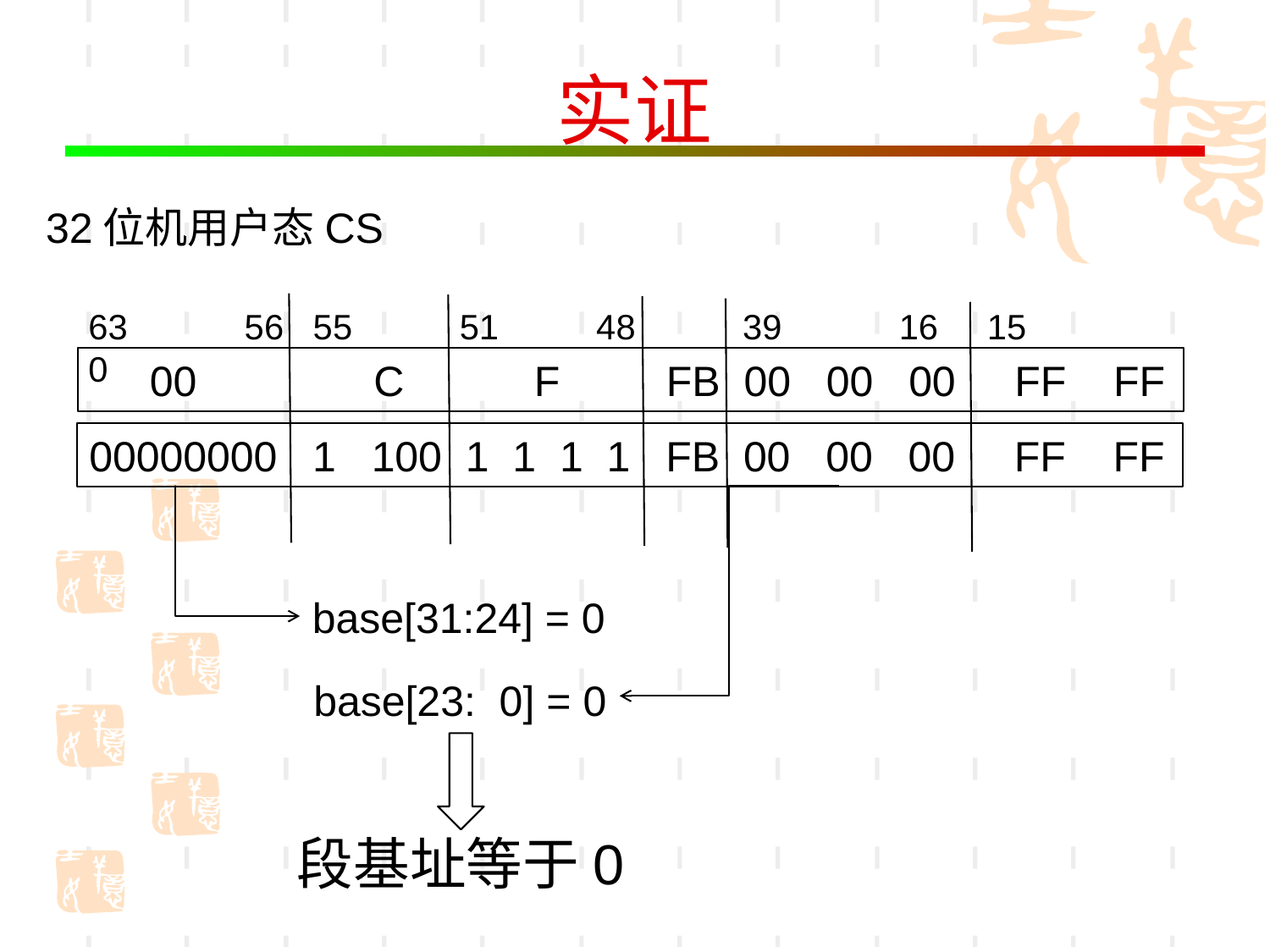

# 实证
32位机用户态CS
63            56   55           51          48           39	     16     15             0
     00               C           F         FB  00   00   00     FF    FF
00000000   1   100  1  1  1  1   FB  00   00   00     FF    FF
base[31:24] = 0
base[23:  0] = 0

段基址等于0